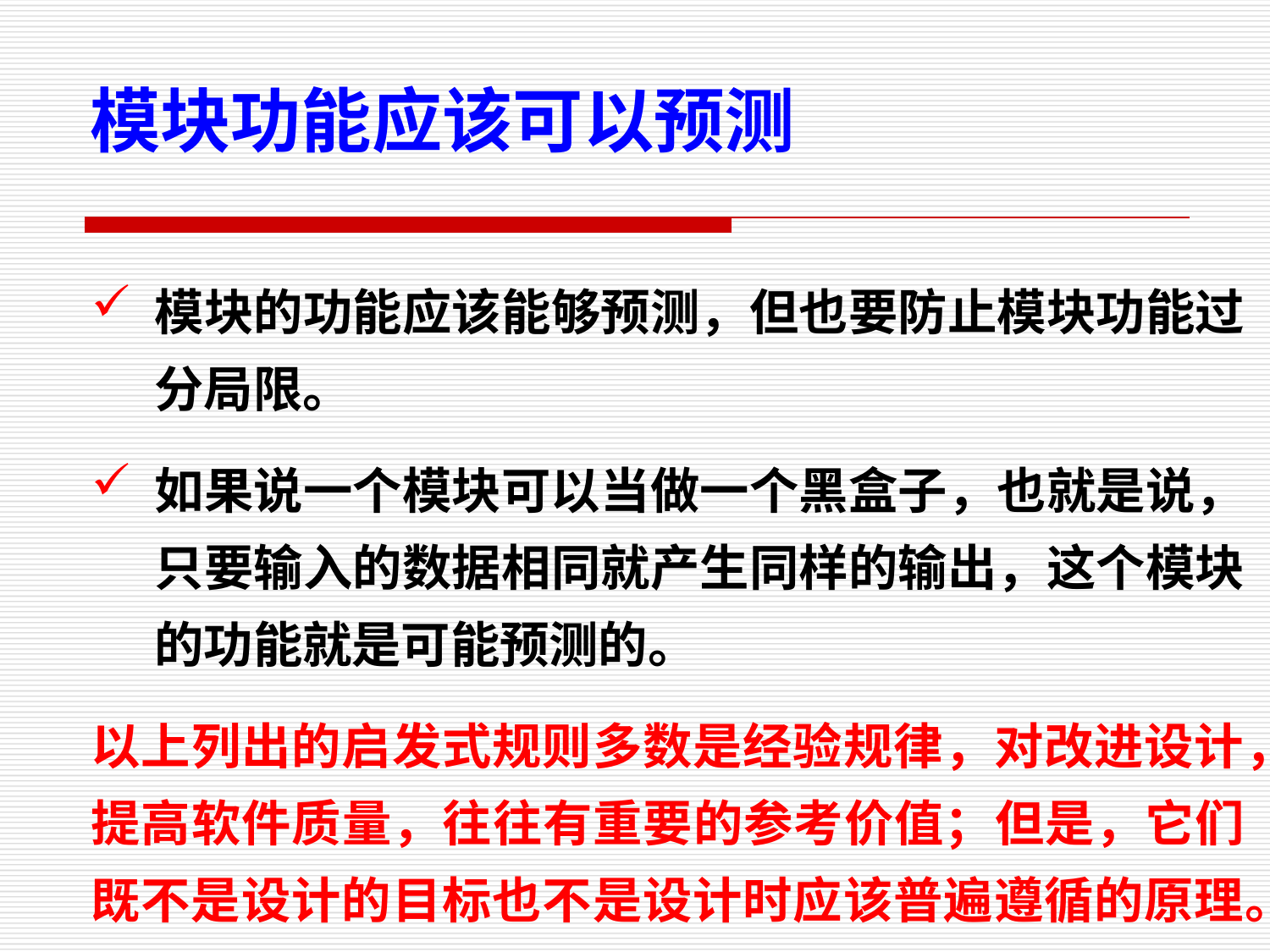

模块功能应该可以预测
模块的功能应该能够预测，但也要防止模块功能过分局限。
如果说一个模块可以当做一个黑盒子，也就是说，只要输入的数据相同就产生同样的输出，这个模块的功能就是可能预测的。
以上列出的启发式规则多数是经验规律，对改进设计，提高软件质量，往往有重要的参考价值；但是，它们既不是设计的目标也不是设计时应该普遍遵循的原理。